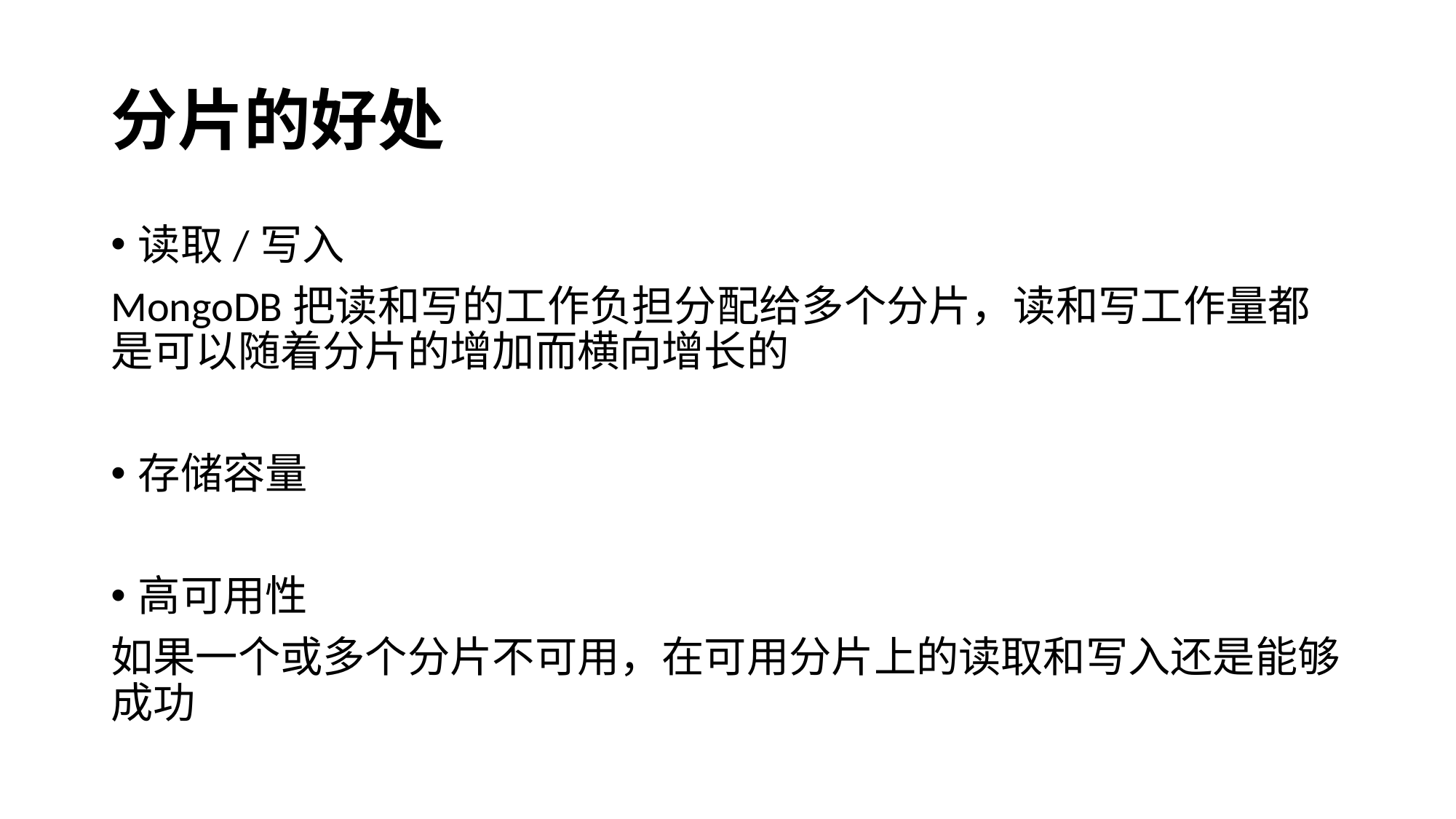

# 分片的好处
读取/写入
MongoDB把读和写的工作负担分配给多个分片，读和写工作量都是可以随着分片的增加而横向增长的

存储容量

高可用性
如果一个或多个分片不可用，在可用分片上的读取和写入还是能够成功